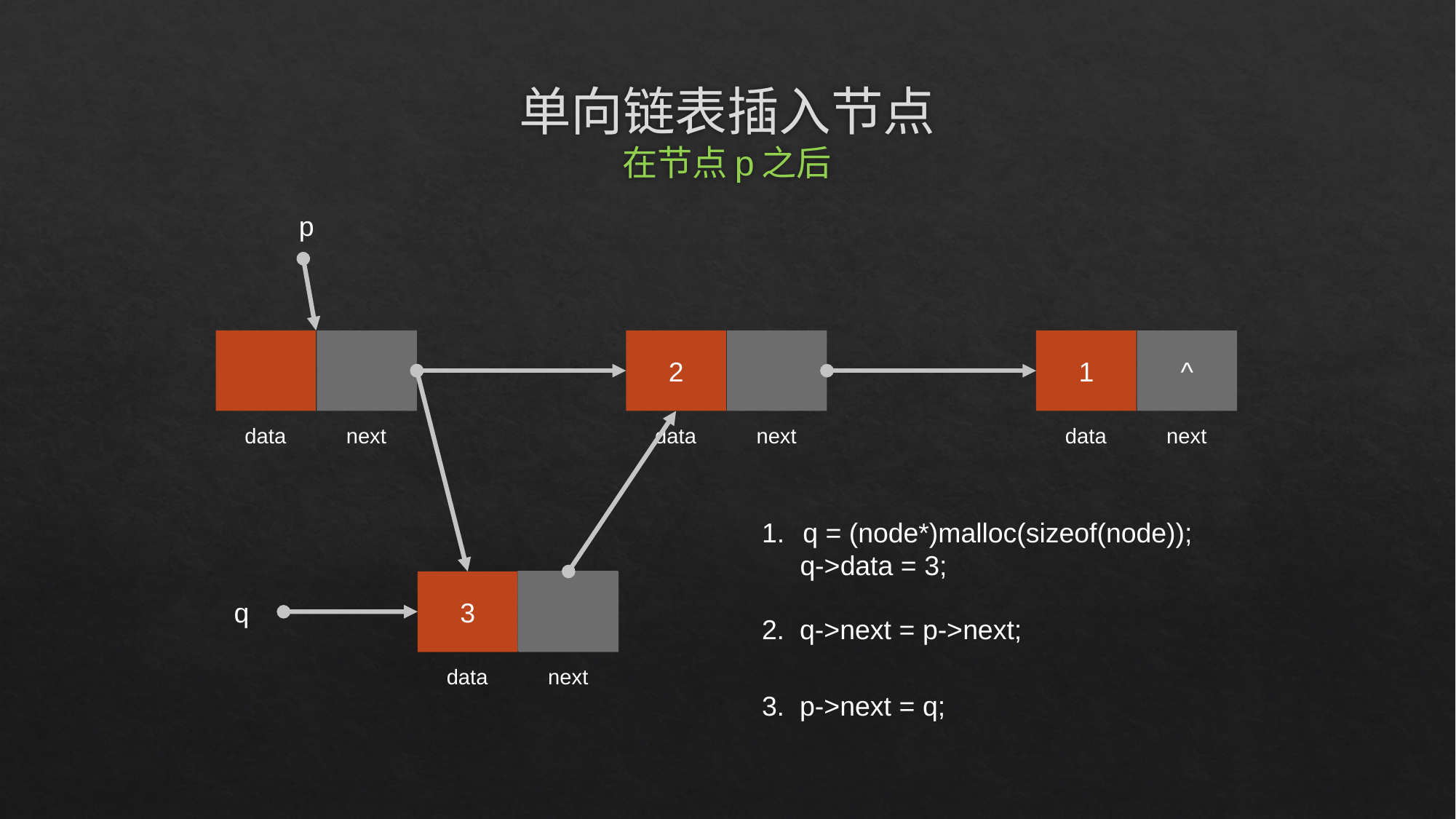

# 单向链表插入节点 在节点p之后
p

data

next
2
data

next
1
data
^
next
q = (node*)malloc(sizeof(node));
     q->data = 3;

3
data
?
next
q
2.  q->next = p->next;
3.  p->next = q;